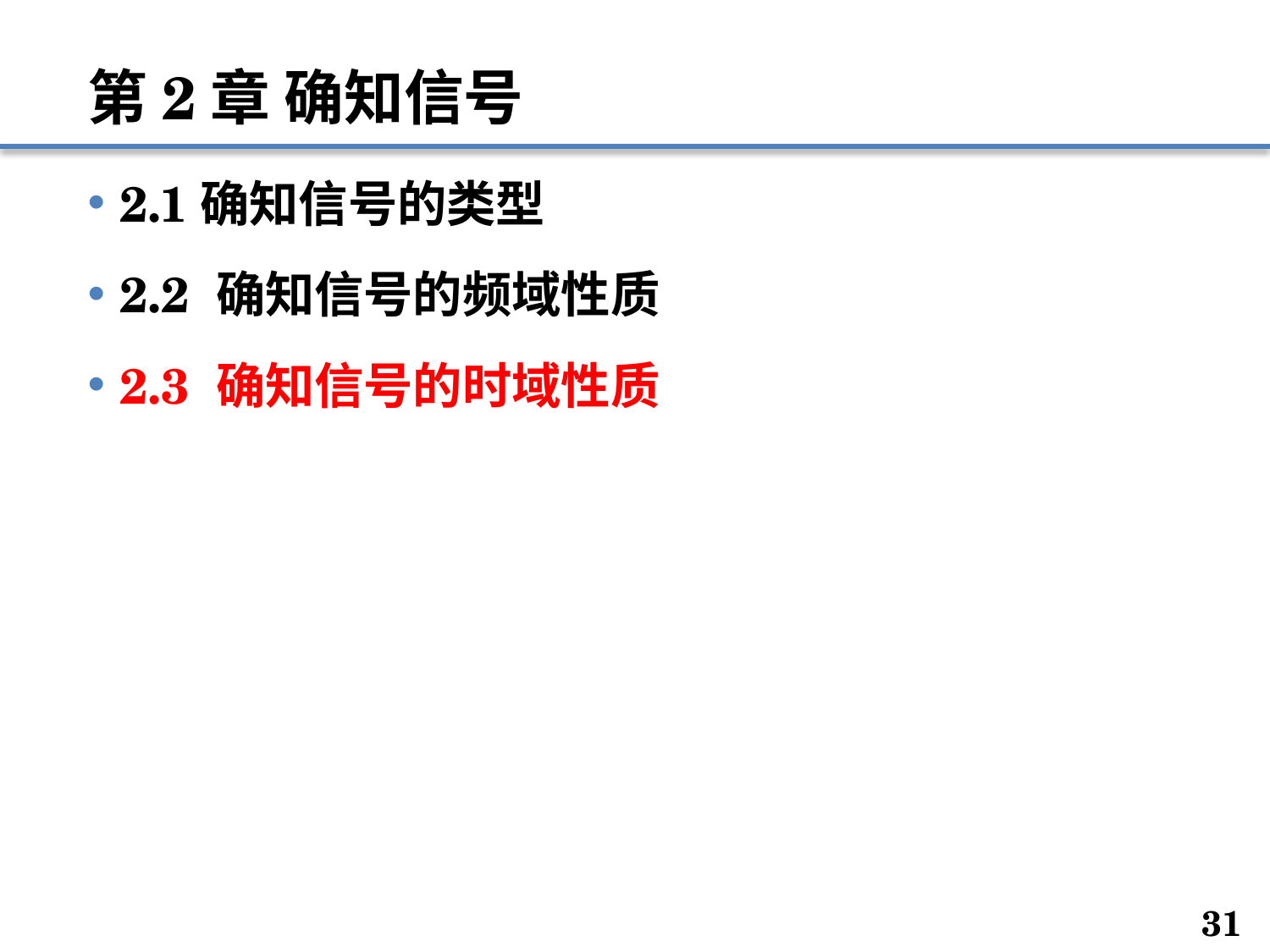

# 第2章 确知信号
2.1确知信号的类型
2.2 确知信号的频域性质
2.3 确知信号的时域性质

31